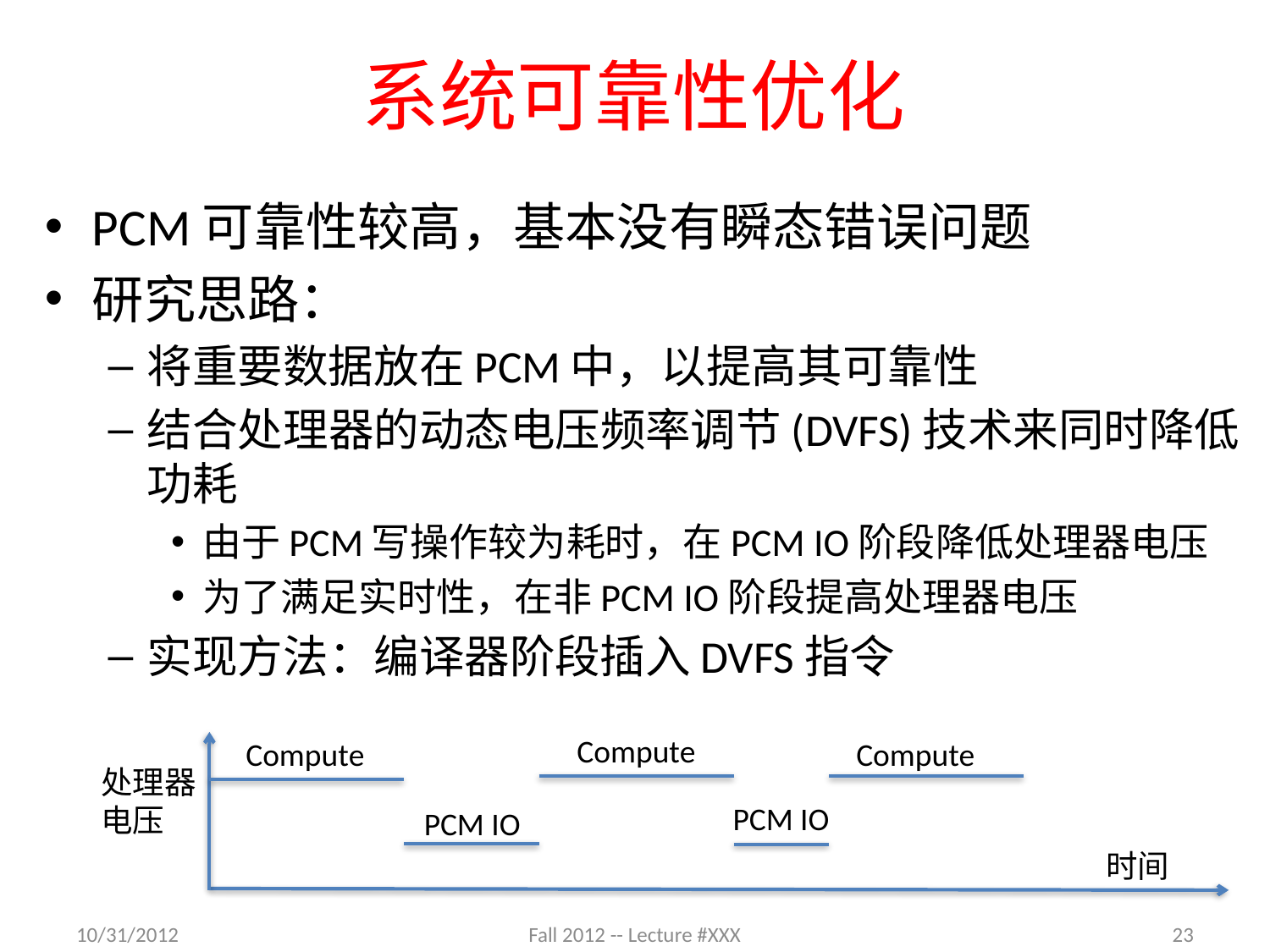

# 系统可靠性优化
PCM可靠性较高，基本没有瞬态错误问题
研究思路：
将重要数据放在PCM中，以提高其可靠性
结合处理器的动态电压频率调节(DVFS)技术来同时降低功耗
由于PCM写操作较为耗时，在PCM IO阶段降低处理器电压
为了满足实时性，在非PCM IO阶段提高处理器电压
实现方法：编译器阶段插入DVFS指令

Compute
Compute
Compute
处理器
电压
PCM IO
PCM IO
时间
10/31/2012
Fall 2012 -- Lecture #XXX
23